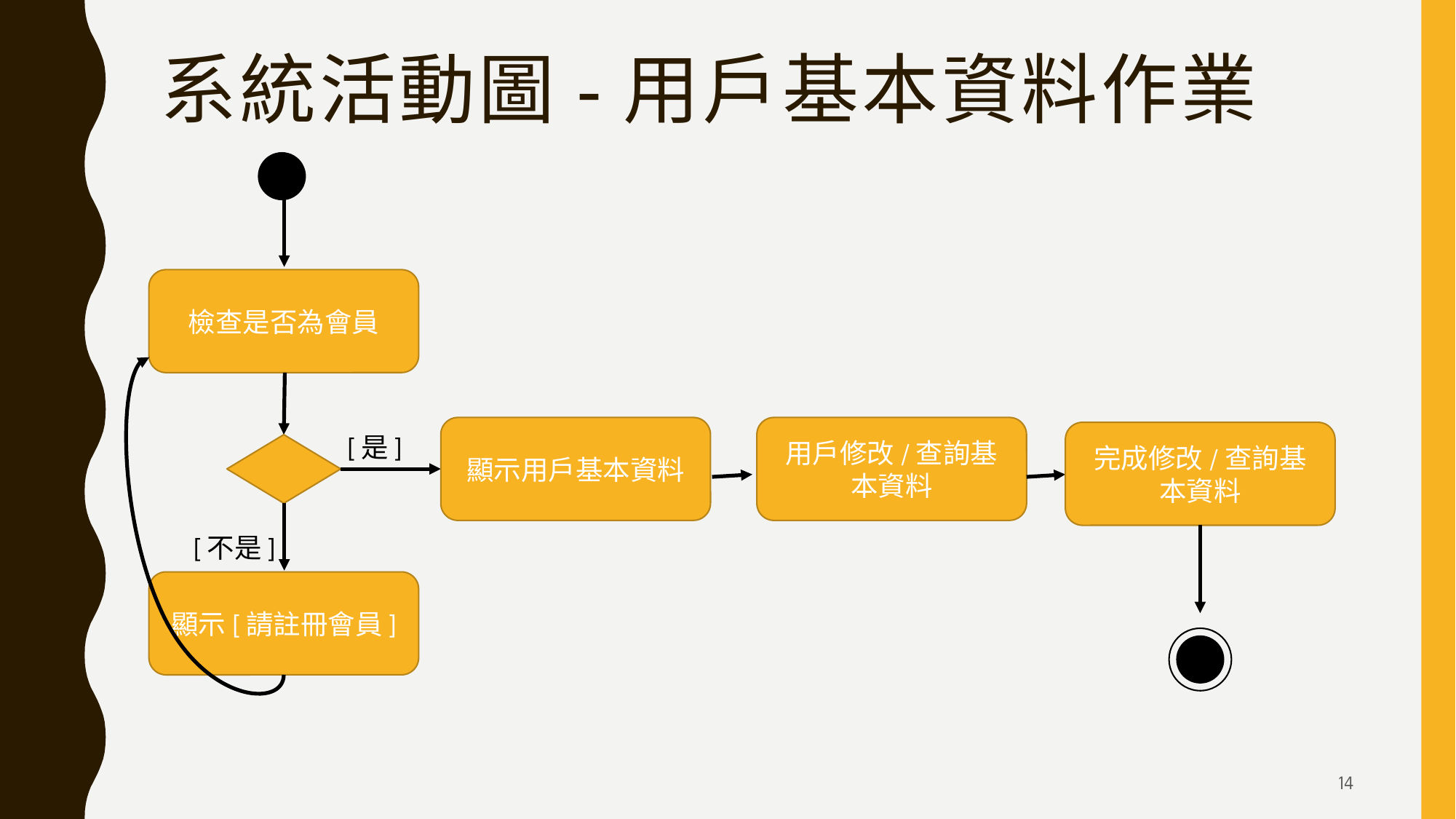

# 系統活動圖-用戶基本資料作業

檢查是否為會員
顯示用戶基本資料
用戶修改/查詢基本資料
完成修改/查詢基本資料
[是]

[不是]
顯示[請註冊會員]

14